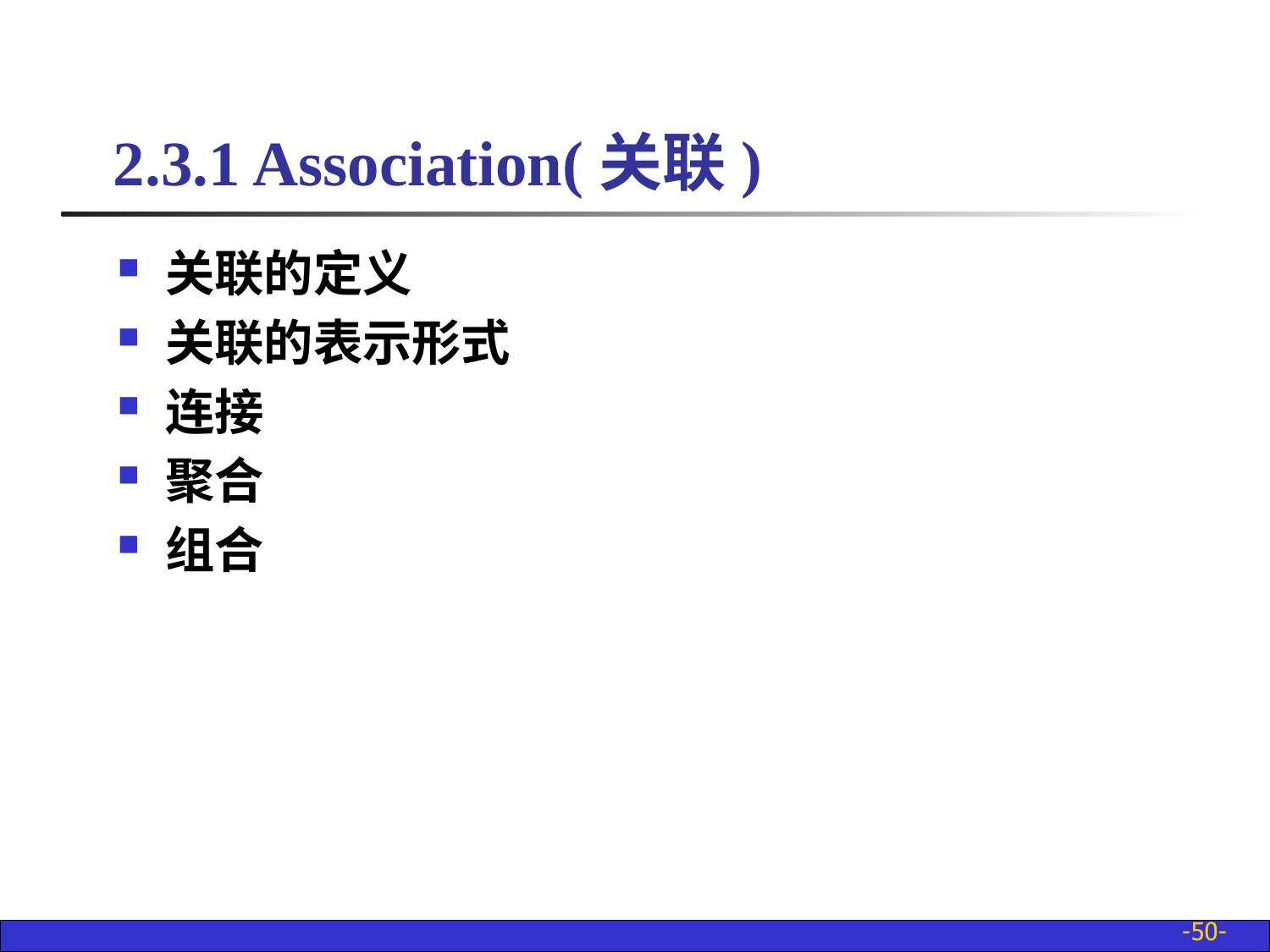

2.3.1 Association(关联)
关联的定义
关联的表示形式
连接
聚合
组合

-50-